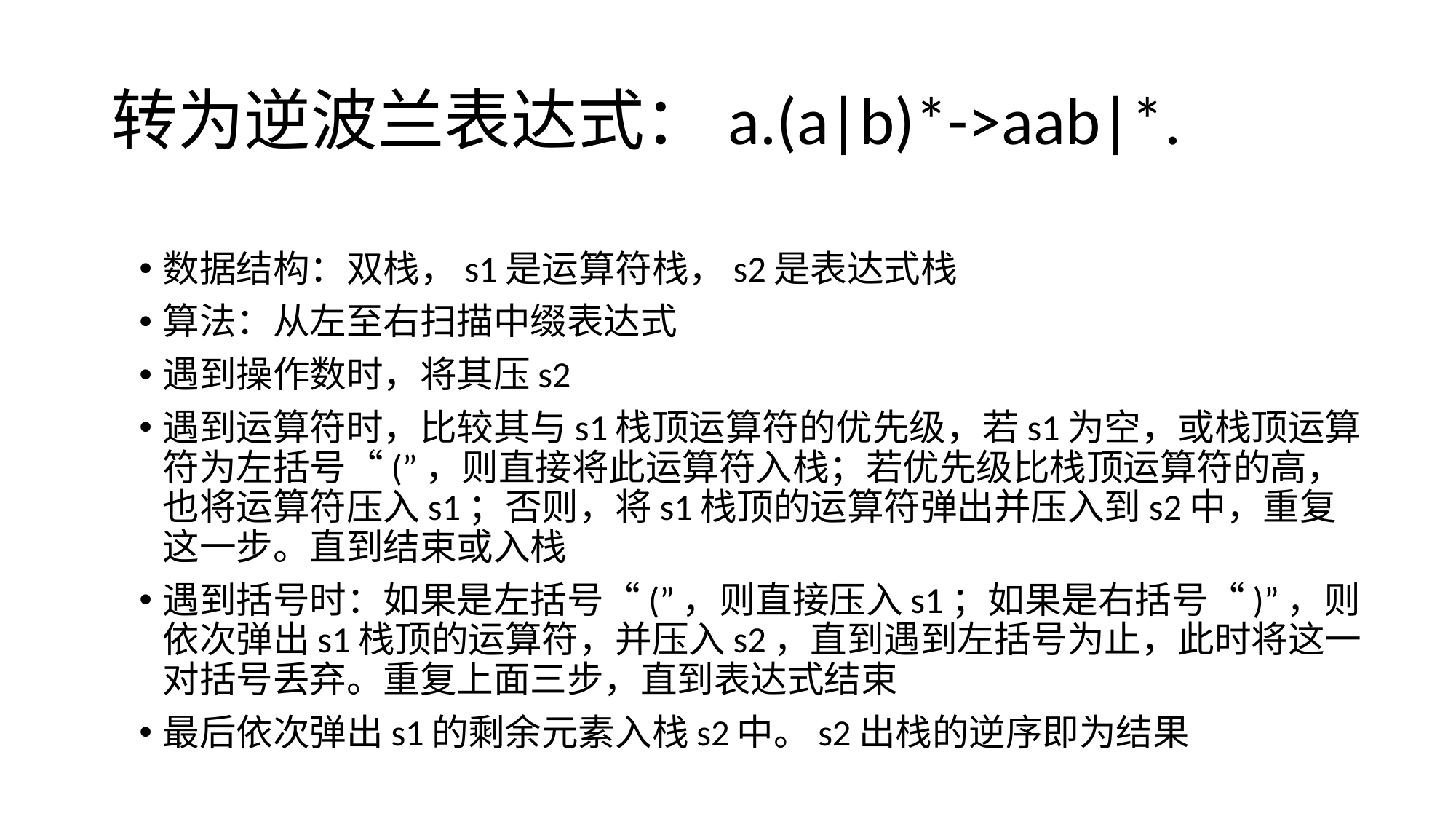

# 转为逆波兰表达式：a.(a|b)*->aab|*.
数据结构：双栈，s1是运算符栈，s2是表达式栈
算法：从左至右扫描中缀表达式
遇到操作数时，将其压s2
遇到运算符时，比较其与s1栈顶运算符的优先级，若s1为空，或栈顶运算符为左括号“(”，则直接将此运算符入栈；若优先级比栈顶运算符的高，也将运算符压入s1；否则，将s1栈顶的运算符弹出并压入到s2中，重复这一步。直到结束或入栈
遇到括号时：如果是左括号“(”，则直接压入s1；如果是右括号“)”，则依次弹出s1栈顶的运算符，并压入s2，直到遇到左括号为止，此时将这一对括号丢弃。重复上面三步，直到表达式结束
最后依次弹出s1的剩余元素入栈s2中。s2出栈的逆序即为结果